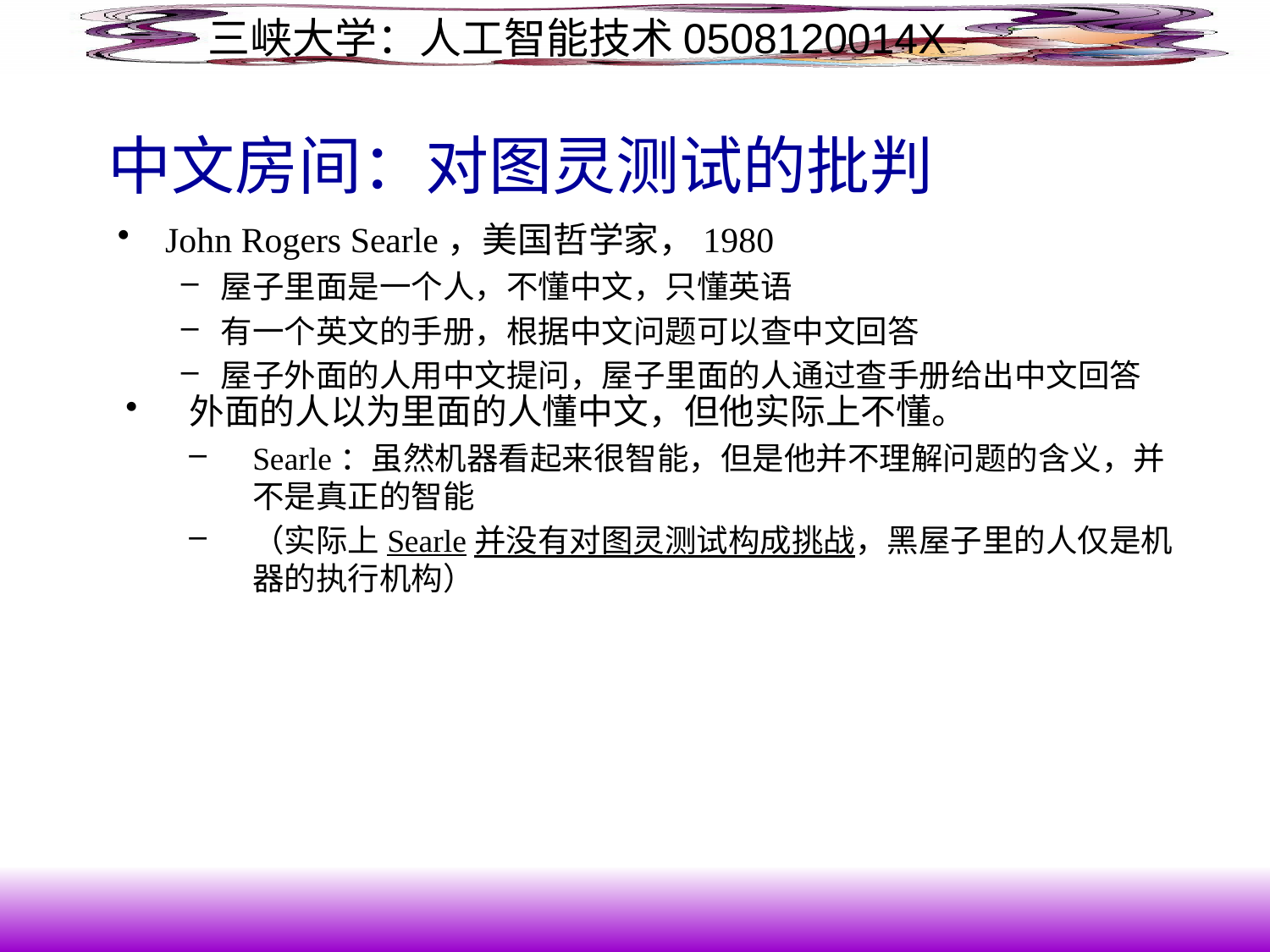

# 中文房间：对图灵测试的批判
John Rogers Searle，美国哲学家，1980
屋子里面是一个人，不懂中文，只懂英语
有一个英文的手册，根据中文问题可以查中文回答
屋子外面的人用中文提问，屋子里面的人通过查手册给出中文回答
外面的人以为里面的人懂中文，但他实际上不懂。
Searle：虽然机器看起来很智能，但是他并不理解问题的含义，并不是真正的智能
（实际上Searle并没有对图灵测试构成挑战，黑屋子里的人仅是机器的执行机构）